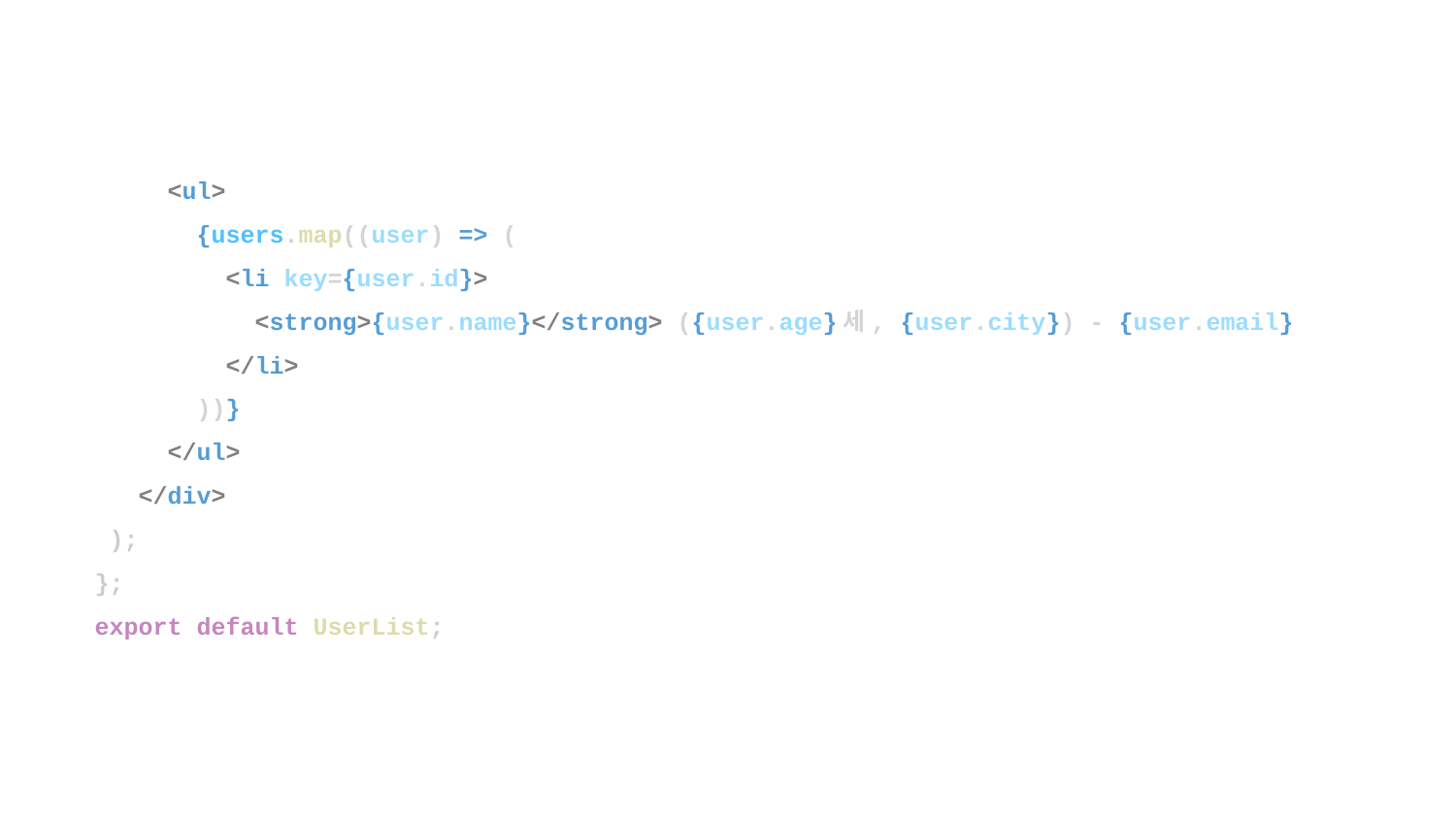

<ul>
       {users.map((user) => (
         <li key={user.id}>
           <strong>{user.name}</strong> ({user.age}세, {user.city}) - {user.email}
         </li>
       ))}
     </ul>
   </div>
 );
};
export default UserList;